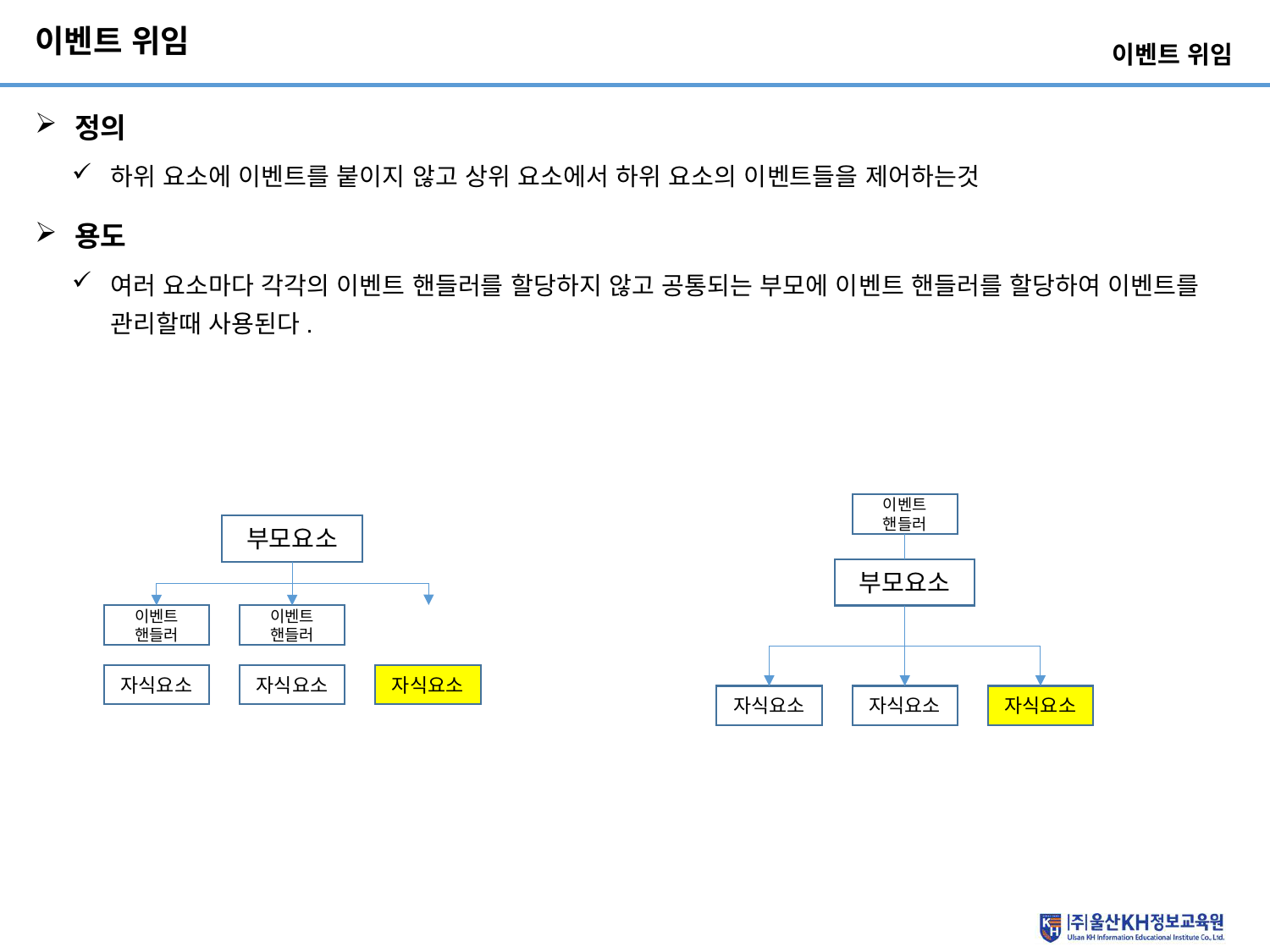

# 이벤트 위임
이벤트 위임
정의
하위 요소에 이벤트를 붙이지 않고 상위 요소에서 하위 요소의 이벤트들을 제어하는것
용도
여러 요소마다 각각의 이벤트 핸들러를 할당하지 않고 공통되는 부모에 이벤트 핸들러를 할당하여 이벤트를 관리할때 사용된다.
이벤트
핸들러
부모요소
부모요소
이벤트
핸들러
이벤트
핸들러
자식요소
자식요소
자식요소
자식요소
자식요소
자식요소